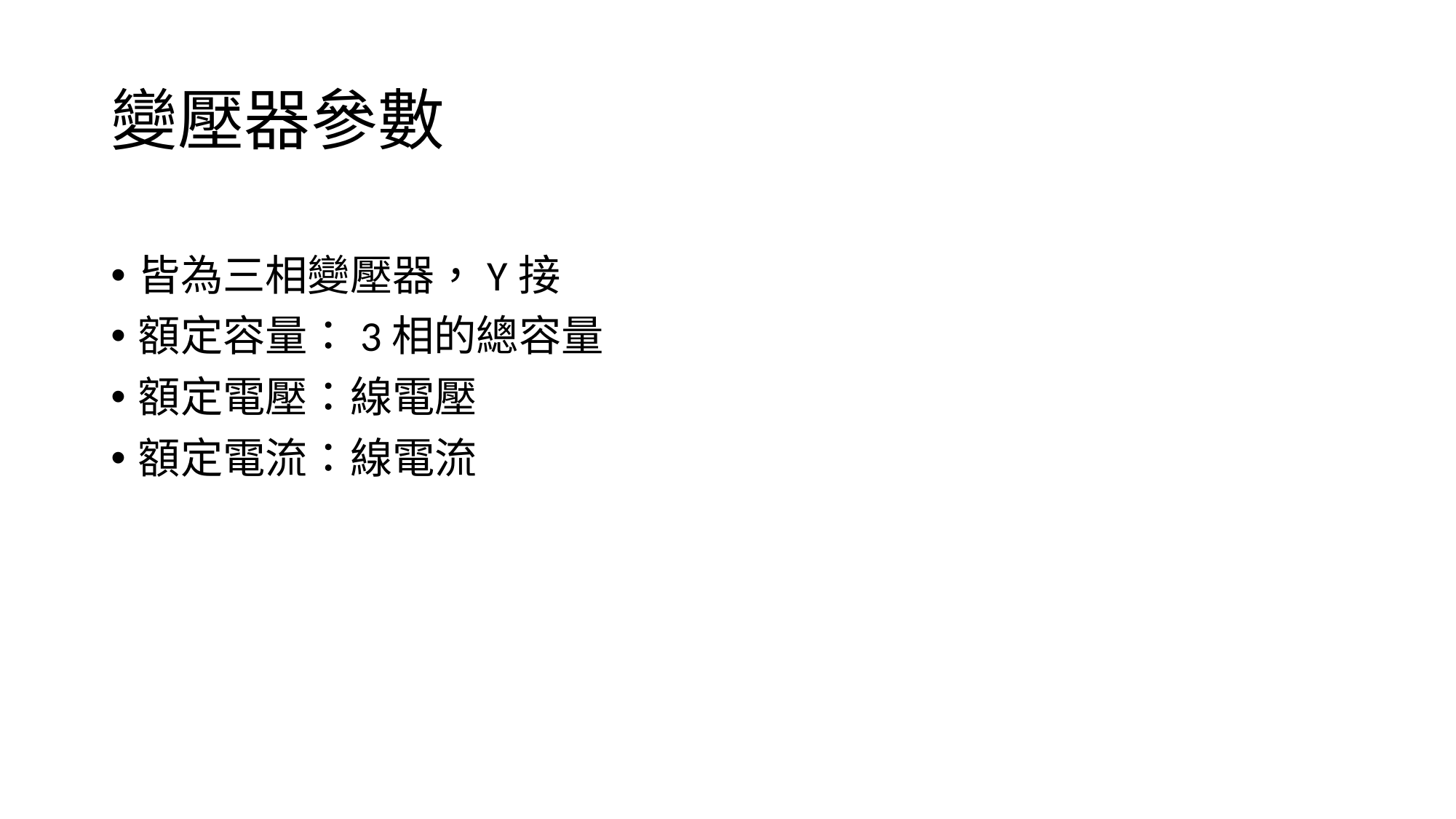

# 變壓器參數
皆為三相變壓器，Y接
額定容量：3相的總容量
額定電壓：線電壓
額定電流：線電流